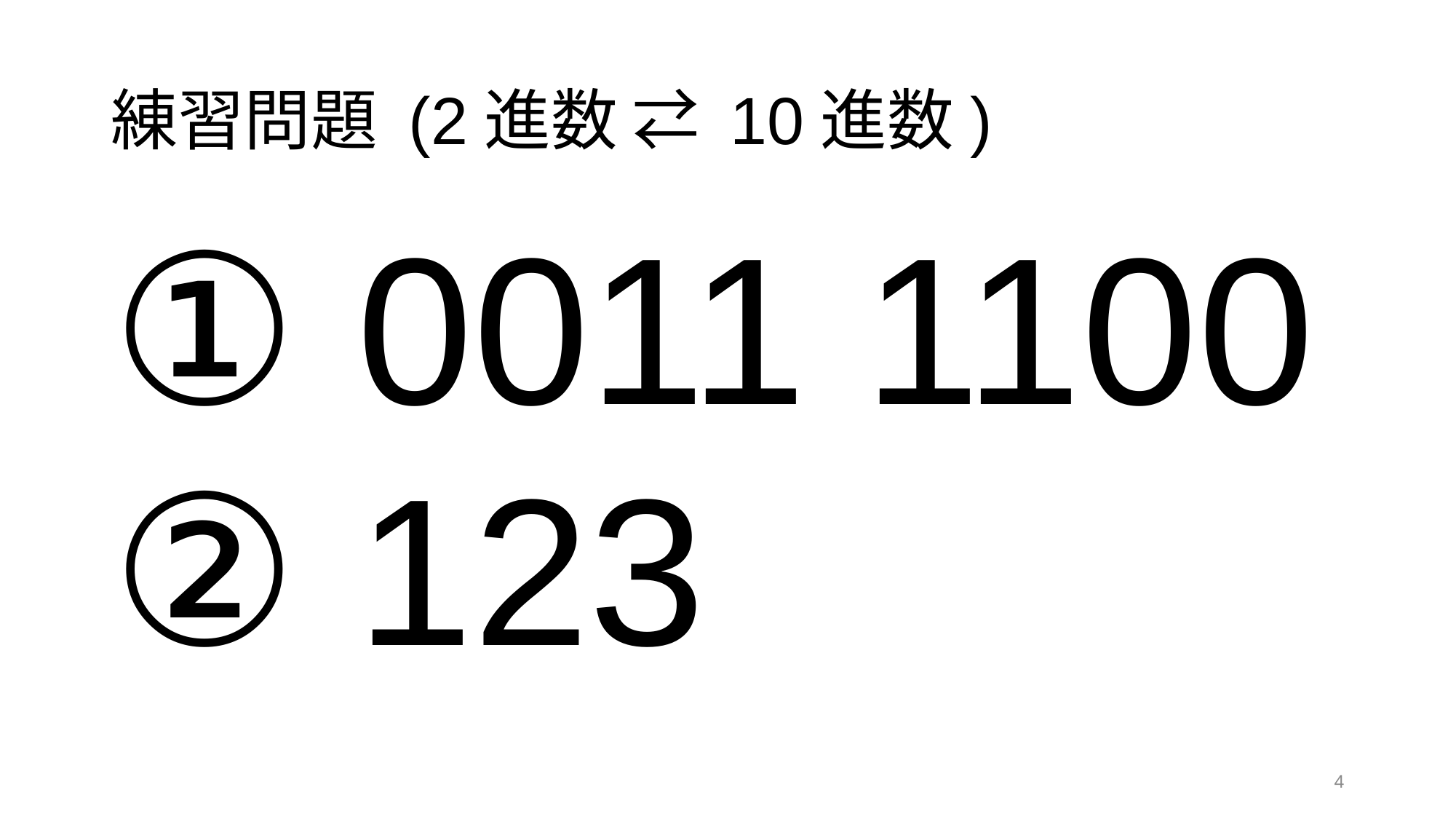

# 練習問題 (2進数 ⇄ 10進数)
① 0011 1100
② 123
4